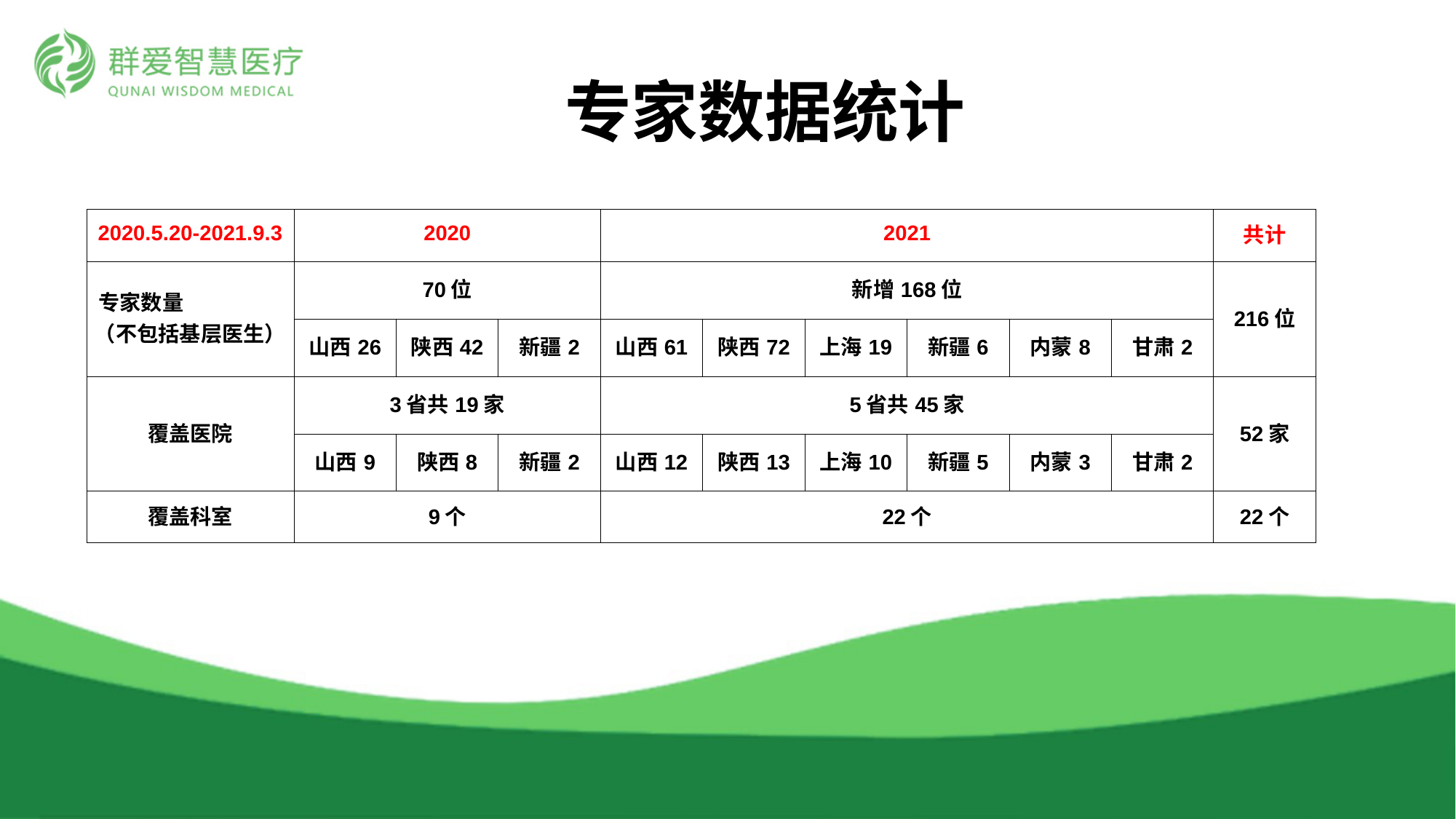

专家数据统计
| 2020.5.20-2021.9.3 | 2020 |  |  | 2021 |  |  |  |  |  | 共计 |
| --- | --- | --- | --- | --- | --- | --- | --- | --- | --- | --- |
| 专家数量 （不包括基层医生） | 70位 |  |  | 新增168位 |  |  |  |  |  | 216位 |
|  | 山西26 | 陕西42 | 新疆2 | 山西61 | 陕西72 | 上海19 | 新疆6 | 内蒙8 | 甘肃2 |  |
| 覆盖医院 | 3省共19家 |  |  | 5省共45家 |  |  |  |  |  | 52家 |
|  | 山西9 | 陕西8 | 新疆2 | 山西12 | 陕西13 | 上海10 | 新疆5 | 内蒙3 | 甘肃2 |  |
| 覆盖科室 | 9个 |  |  | 22个 |  |  |  |  |  | 22个 |